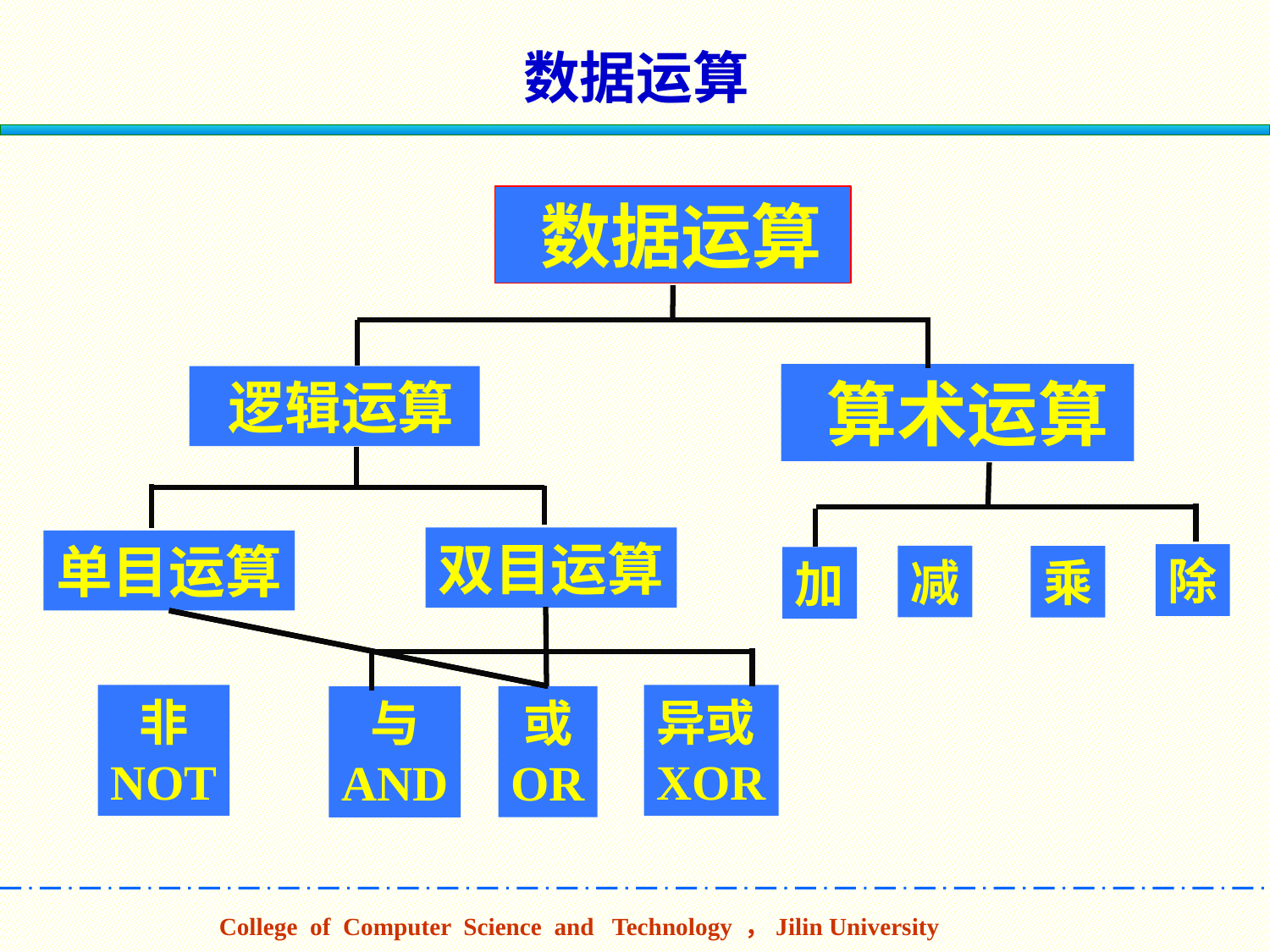

数据运算
 数据运算
 算术运算
 逻辑运算
双目运算
单目运算
除
减
乘
加
异或
XOR
非
NOT
或
OR
与
AND